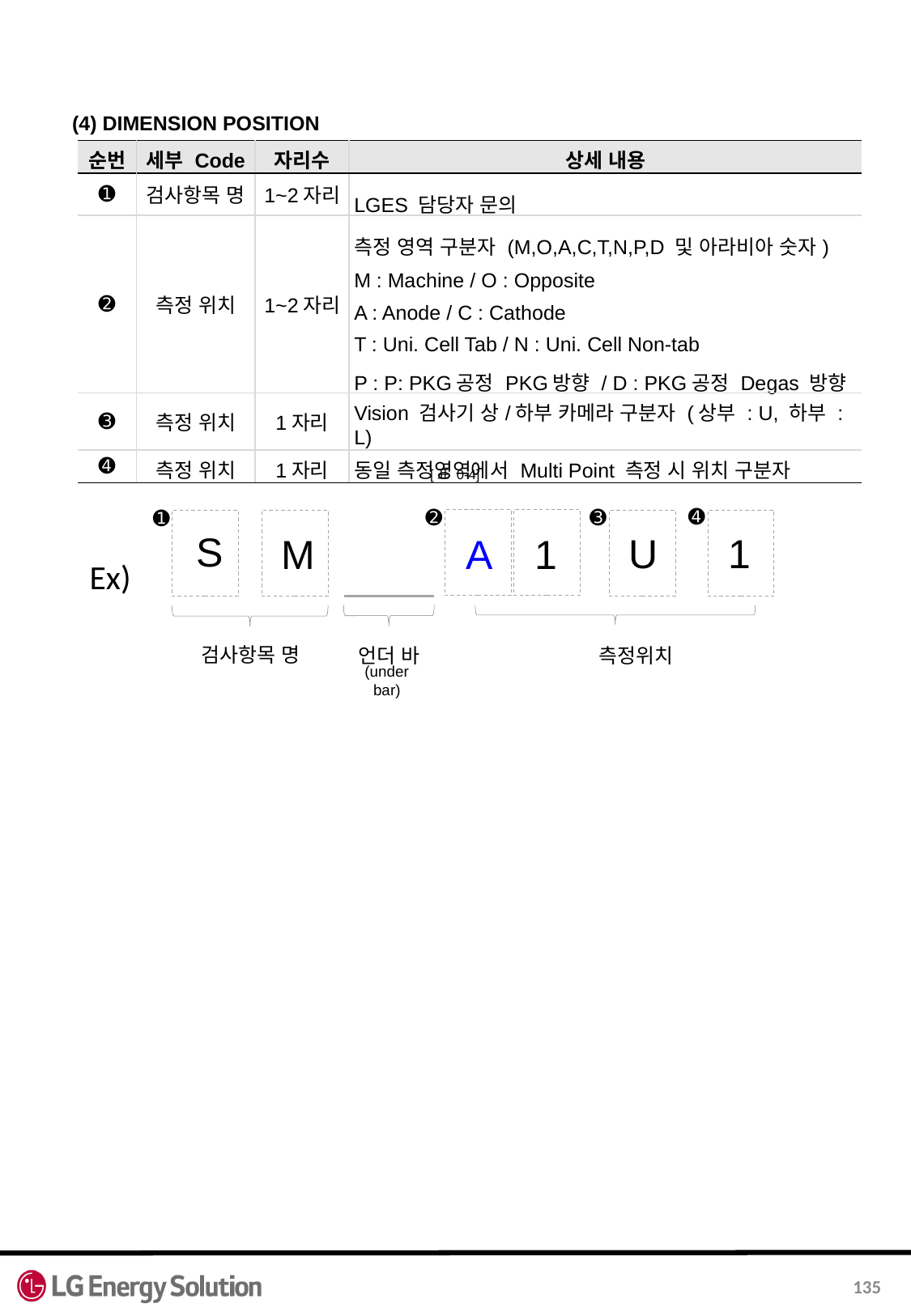

(4) DIMENSION POSITION

| 순번 | 세부 Code | 자리수 | 상세 내용 |
| --- | --- | --- | --- |
| ➊ | 검사항목 명 | 1~2자리 | LGES 담당자 문의 |
| ➋ | 측정 위치 | 1~2자리 | 측정 영역 구분자 (M,O,A,C,T,N,P,D 및 아라비아 숫자) M : Machine / O : Opposite A : Anode / C : Cathode T : Uni. Cell Tab / N : Uni. Cell Non-tab P : P: PKG공정 PKG방향 / D : PKG공정 Degas 방향 |
| ➌ | 측정 위치 | 1자리 | Vision 검사기 상/하부 카메라 구분자 (상부 : U, 하부 : L) |
| ➍ | 측정 위치 | 1자리 | 동일 측정영역에서 Multi Point 측정 시 위치 구분자 |
[표 0-4]

➍
➋
➌
➊

S
1
U
M
A
1

검사항목 명
측정위치
언더 바
(under bar)
Ex)
135